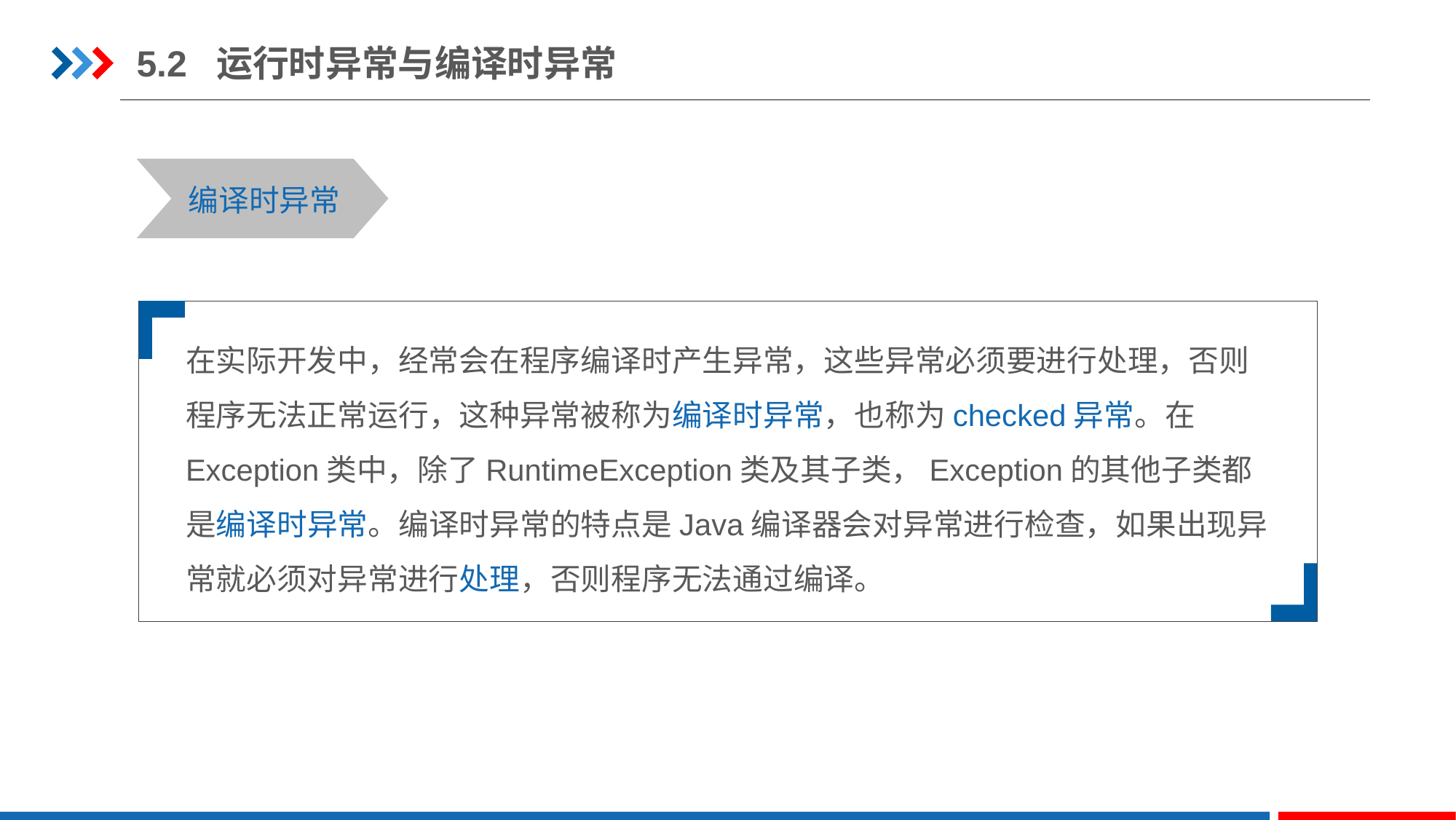

5.2  运行时异常与编译时异常

编译时异常

在实际开发中，经常会在程序编译时产生异常，这些异常必须要进行处理，否则程序无法正常运行，这种异常被称为编译时异常，也称为checked异常。在Exception类中，除了RuntimeException类及其子类，Exception的其他子类都是编译时异常。编译时异常的特点是Java编译器会对异常进行检查，如果出现异常就必须对异常进行处理，否则程序无法通过编译。